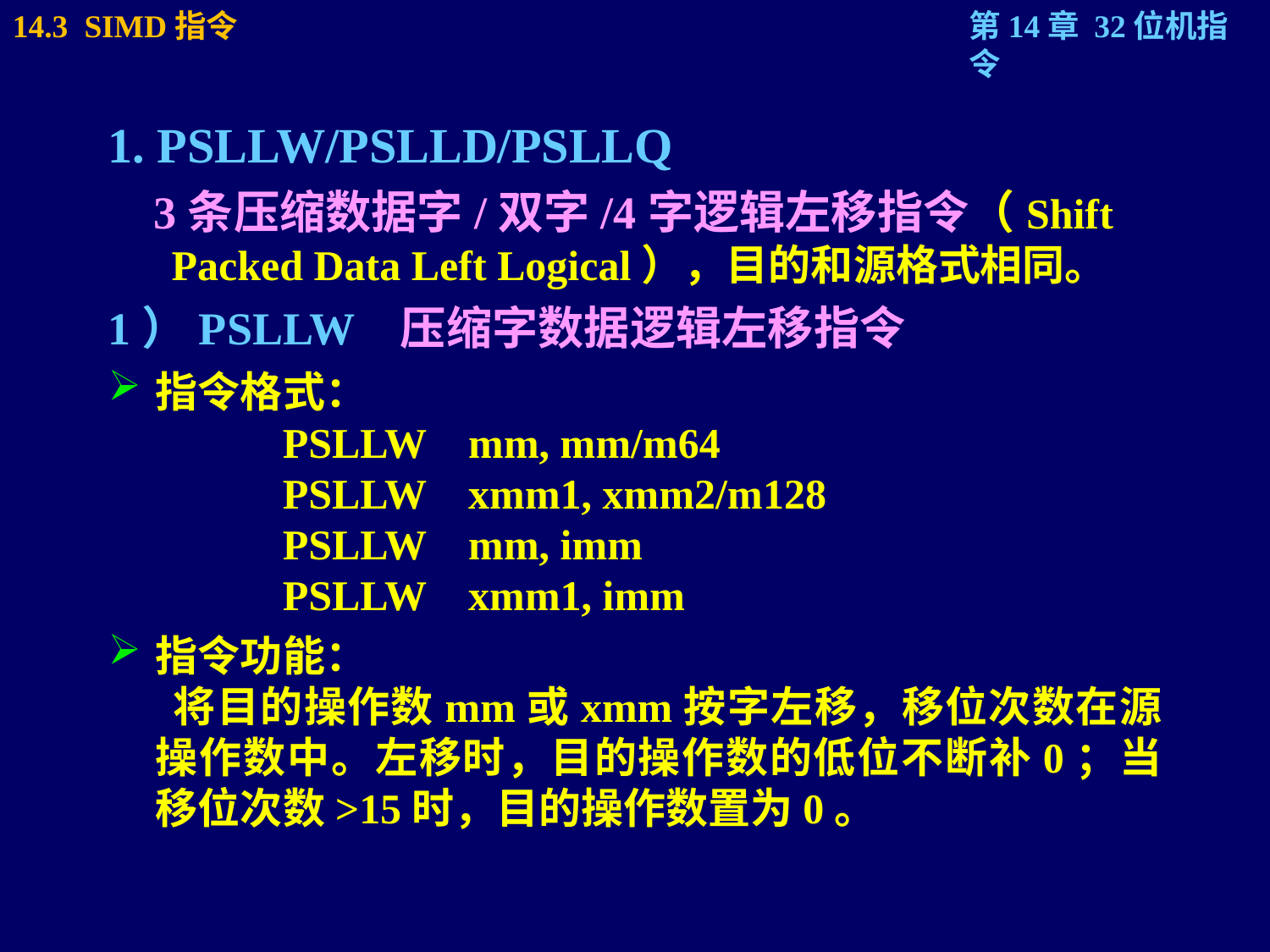

1. PSLLW/PSLLD/PSLLQ
    3条压缩数据字/双字/4字逻辑左移指令（Shift Packed Data Left Logical），目的和源格式相同。
1）PSLLW   压缩字数据逻辑左移指令
指令格式：
		PSLLW    mm, mm/m64
		PSLLW    xmm1, xmm2/m128
		PSLLW    mm, imm
		PSLLW    xmm1, imm
指令功能：
     将目的操作数mm或xmm按字左移，移位次数在源操作数中。左移时，目的操作数的低位不断补0；当移位次数>15时，目的操作数置为0。